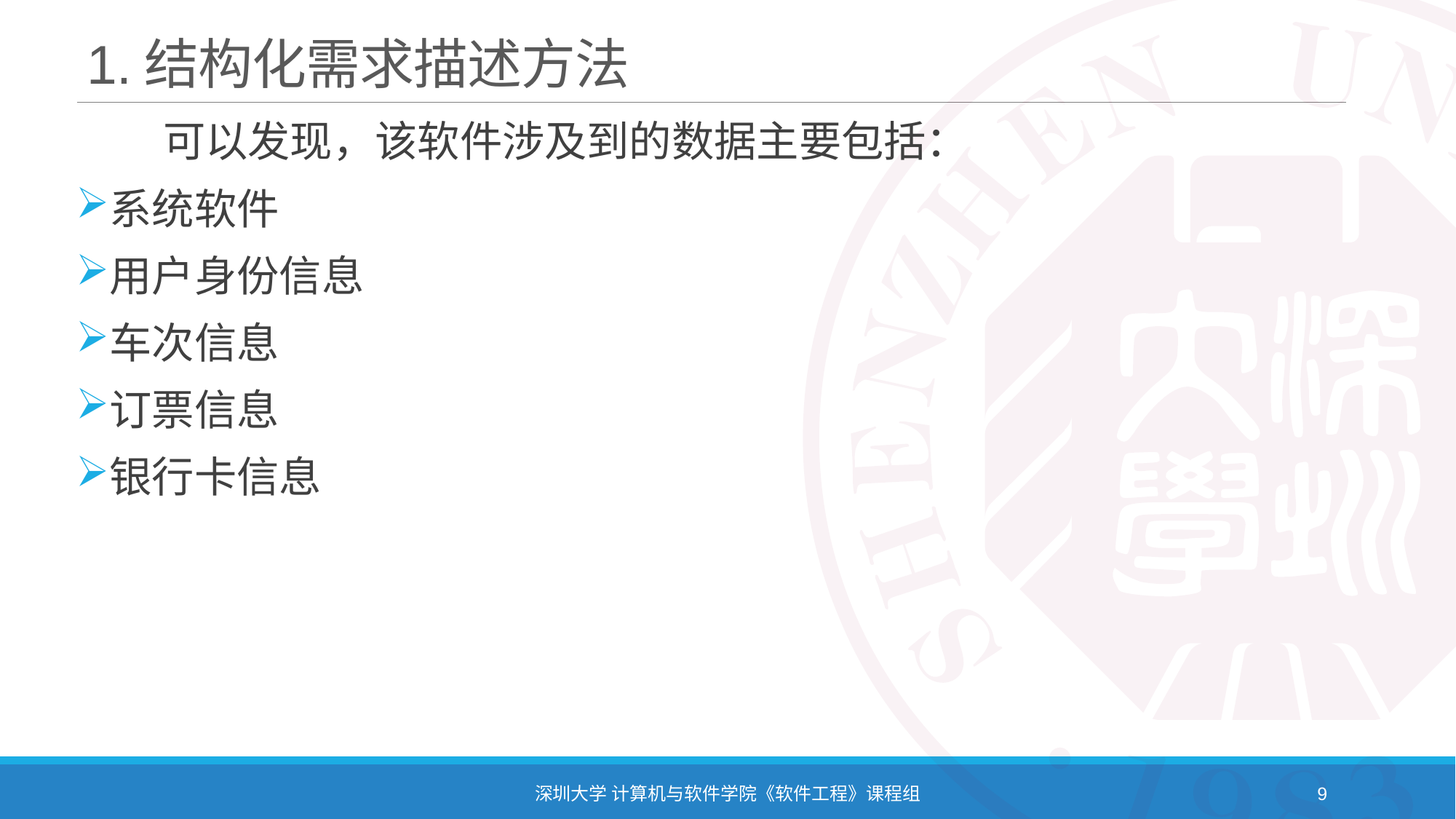

# 1.结构化需求描述方法
       可以发现，该软件涉及到的数据主要包括：
系统软件
用户身份信息
车次信息
订票信息
银行卡信息

深圳大学 计算机与软件学院《软件工程》课程组
9